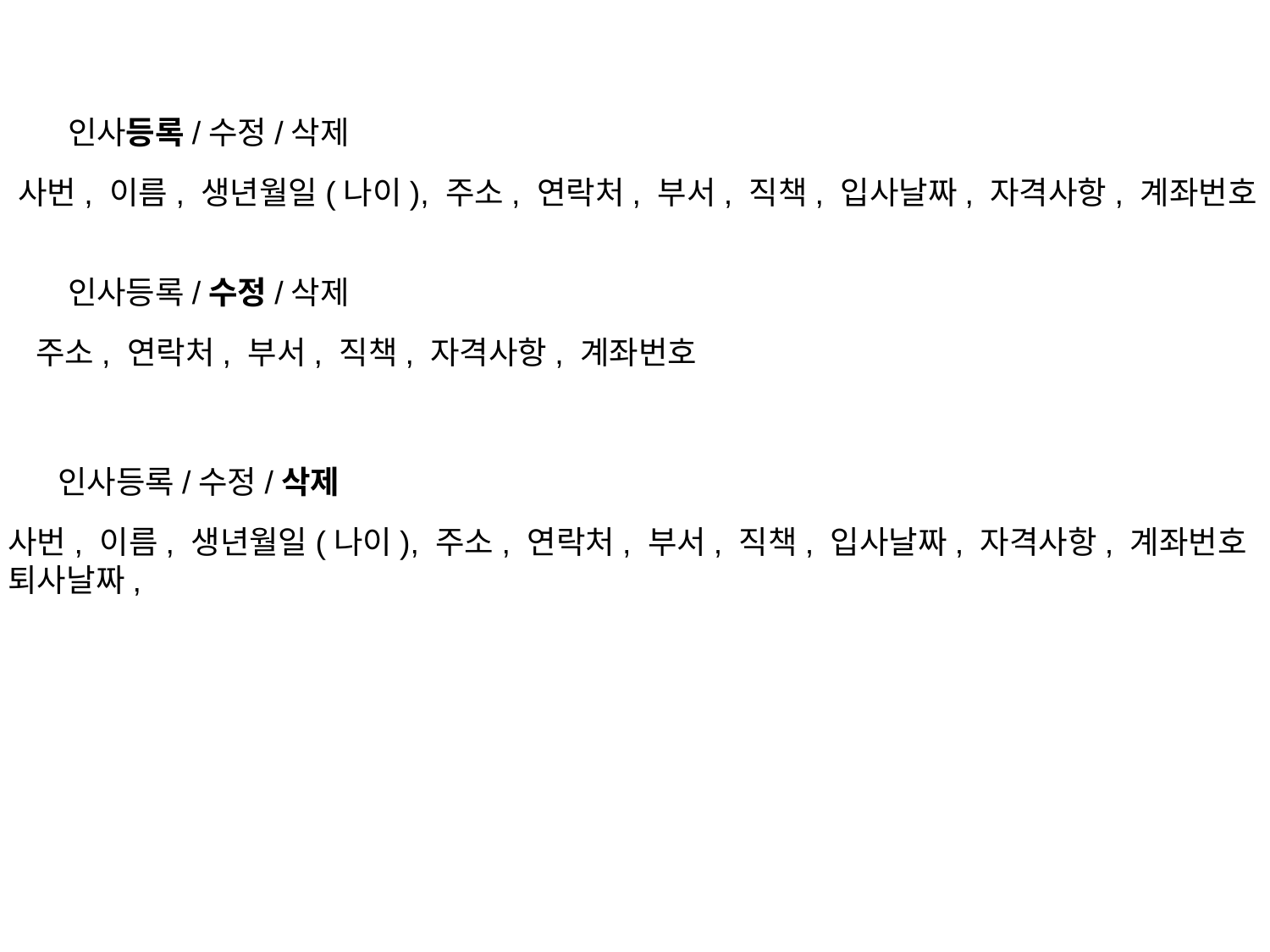

인사등록/수정/삭제
사번, 이름, 생년월일(나이), 주소, 연락처, 부서, 직책, 입사날짜, 자격사항, 계좌번호

인사등록/수정/삭제
주소, 연락처, 부서, 직책, 자격사항, 계좌번호

인사등록/수정/삭제
사번, 이름, 생년월일(나이), 주소, 연락처, 부서, 직책, 입사날짜, 자격사항, 계좌번호
퇴사날짜,